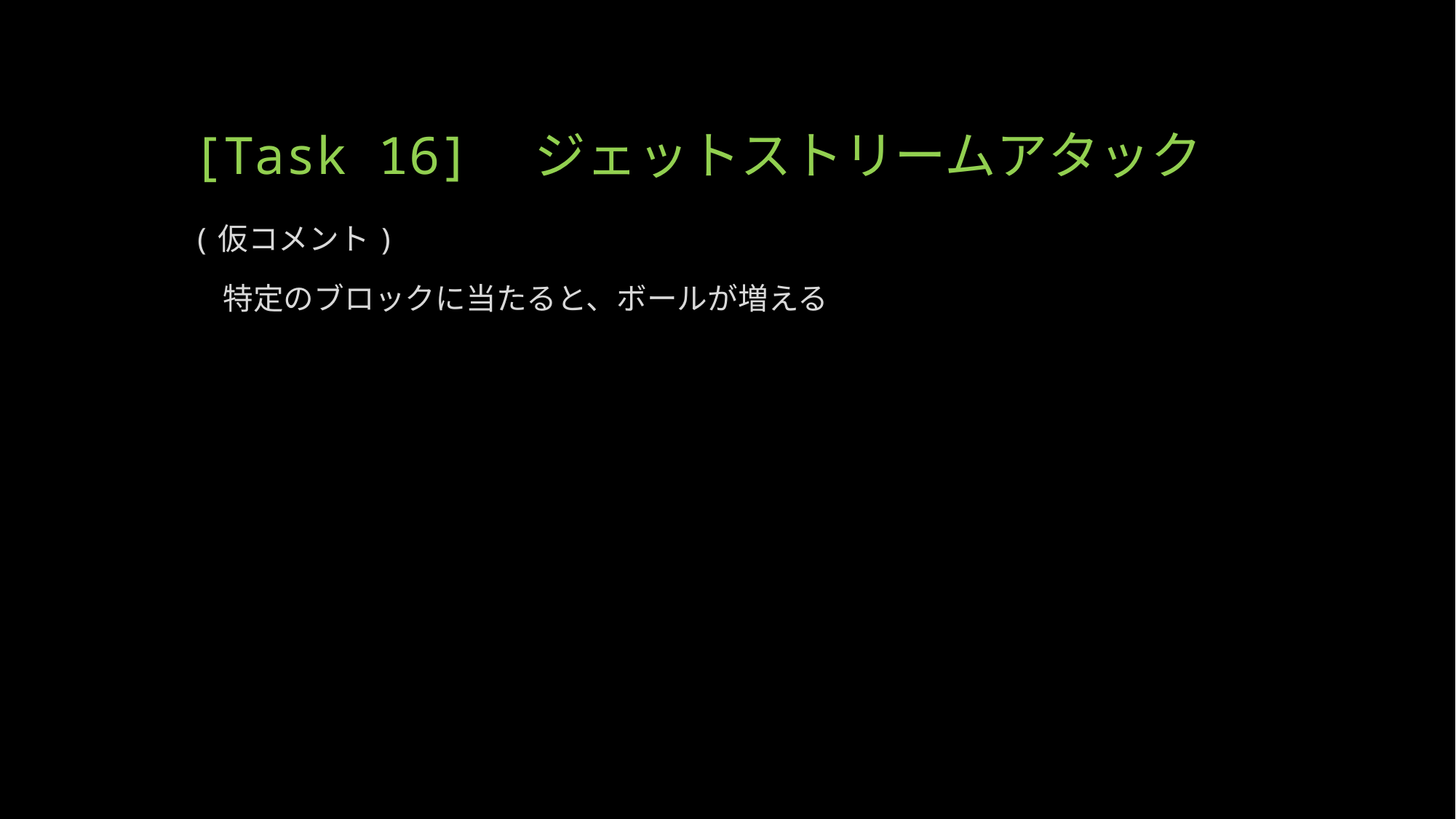

# [Task 16]　ジェットストリームアタック
(仮コメント)
　特定のブロックに当たると、ボールが増える